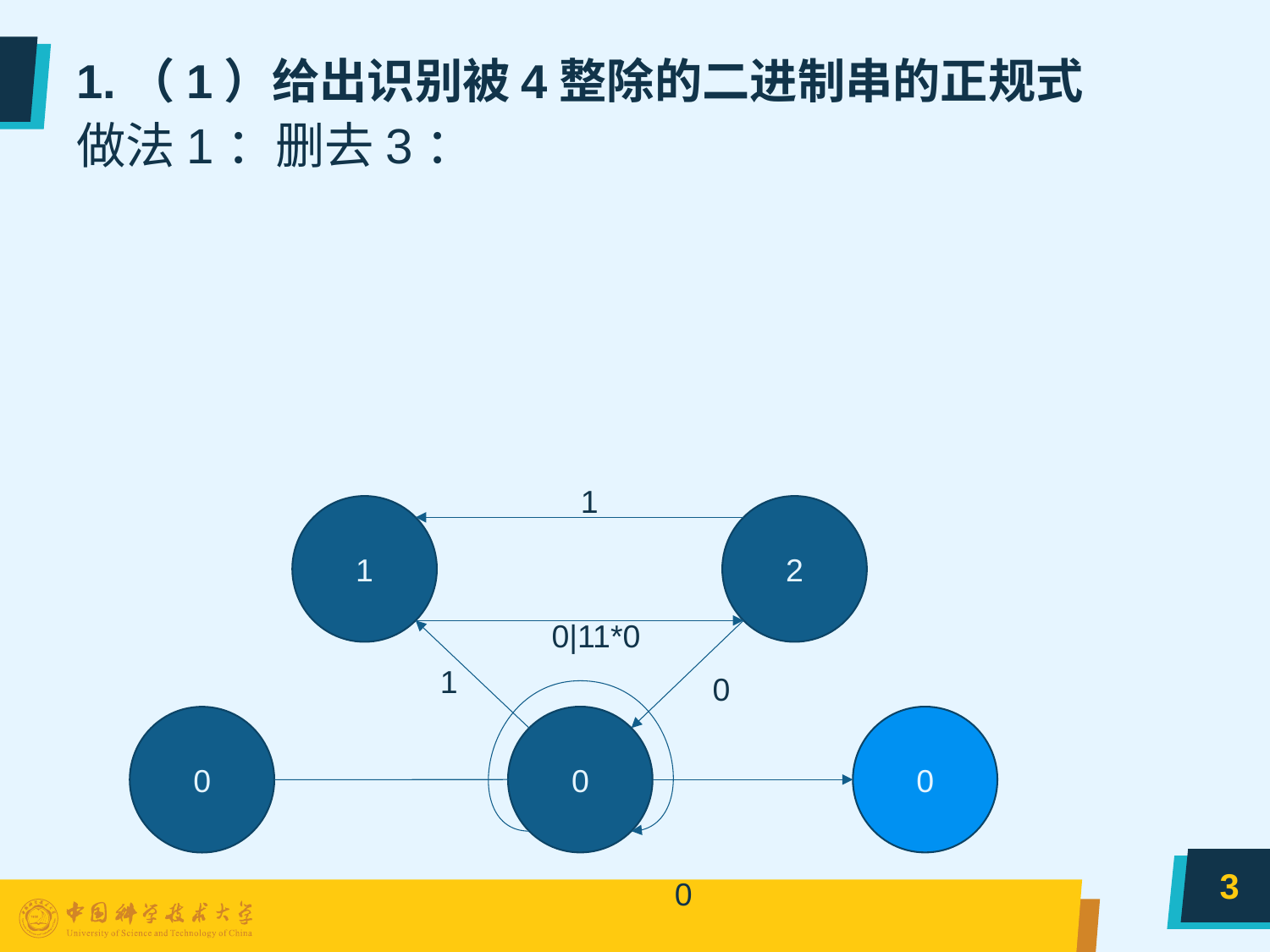

# 1.（1）给出识别被4整除的二进制串的正规式
做法1：删去3：

1
1
2
0|11*0
1
0
0
0
0
3
0